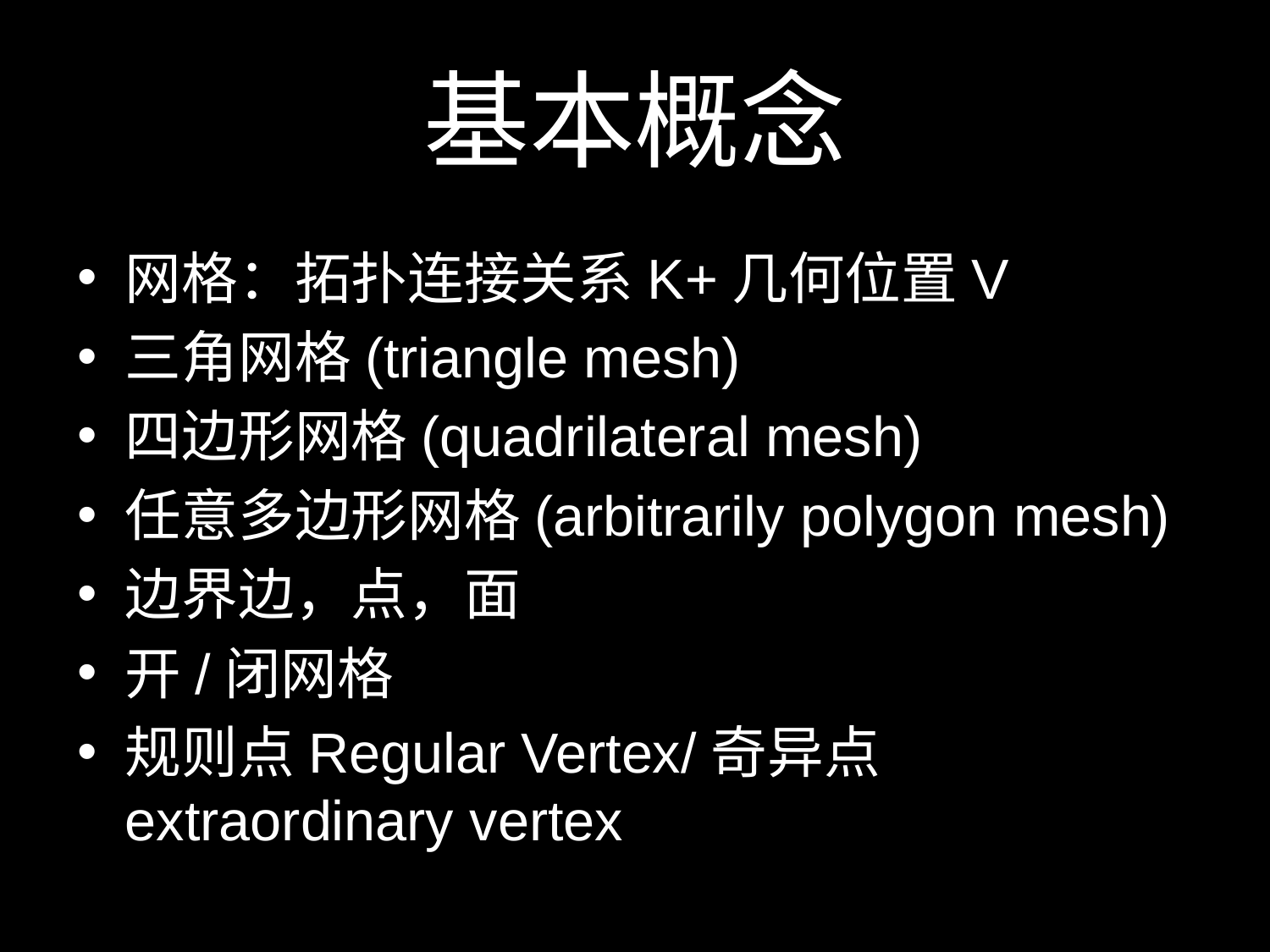

# 基本概念
网格：拓扑连接关系K+几何位置V
三角网格(triangle mesh)
四边形网格(quadrilateral mesh)
任意多边形网格(arbitrarily polygon mesh)
边界边，点，面
开/闭网格
规则点Regular Vertex/奇异点extraordinary vertex